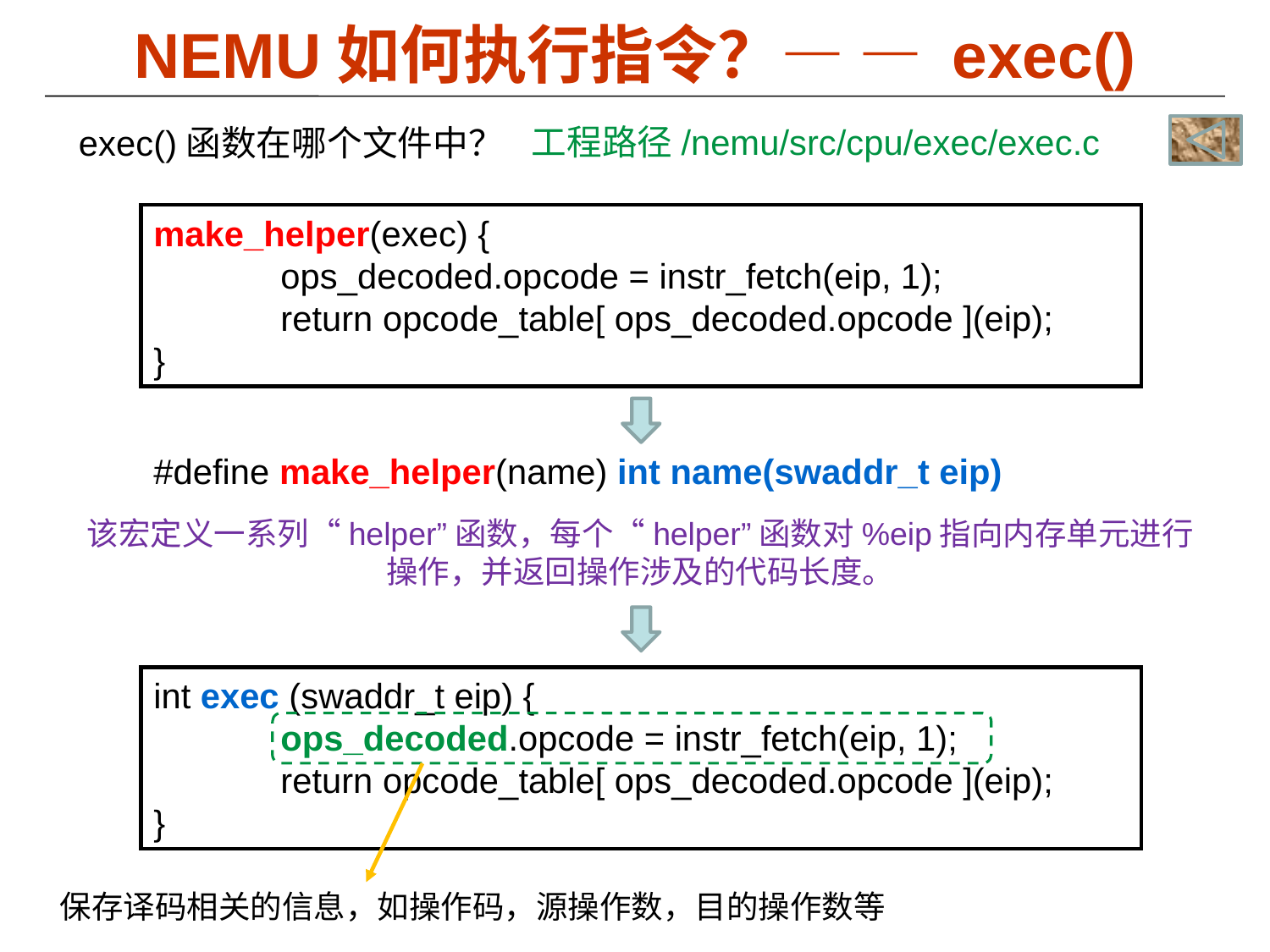

# NEMU如何执行指令？— — exec()
工程路径/nemu/src/cpu/exec/exec.c
exec()函数在哪个文件中？

make_helper(exec) {
	ops_decoded.opcode = instr_fetch(eip, 1);
	return opcode_table[ ops_decoded.opcode ](eip);
}

#define make_helper(name) int name(swaddr_t eip)
该宏定义一系列“helper”函数，每个“helper”函数对%eip指向内存单元进行操作，并返回操作涉及的代码长度。

int exec (swaddr_t eip) {
	ops_decoded.opcode = instr_fetch(eip, 1);
	return opcode_table[ ops_decoded.opcode ](eip);
}

保存译码相关的信息，如操作码，源操作数，目的操作数等